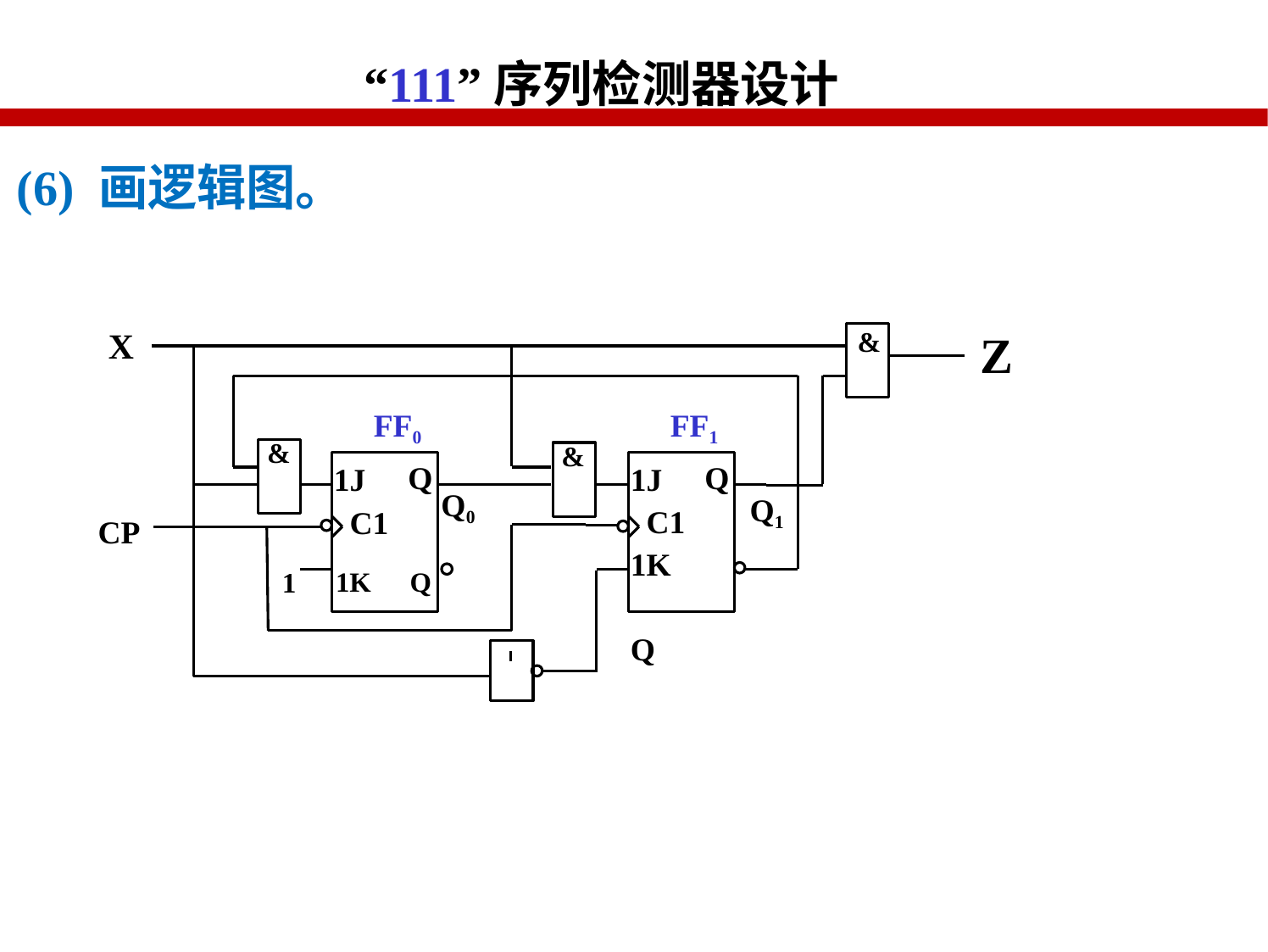

# “111”序列检测器设计
(6) 画逻辑图。

Z
X
&

FF0
FF1
&
&

Q
Q
1J
C1
1J
C1  1K	Q

Q0

Q1
CP

1	1K	Q